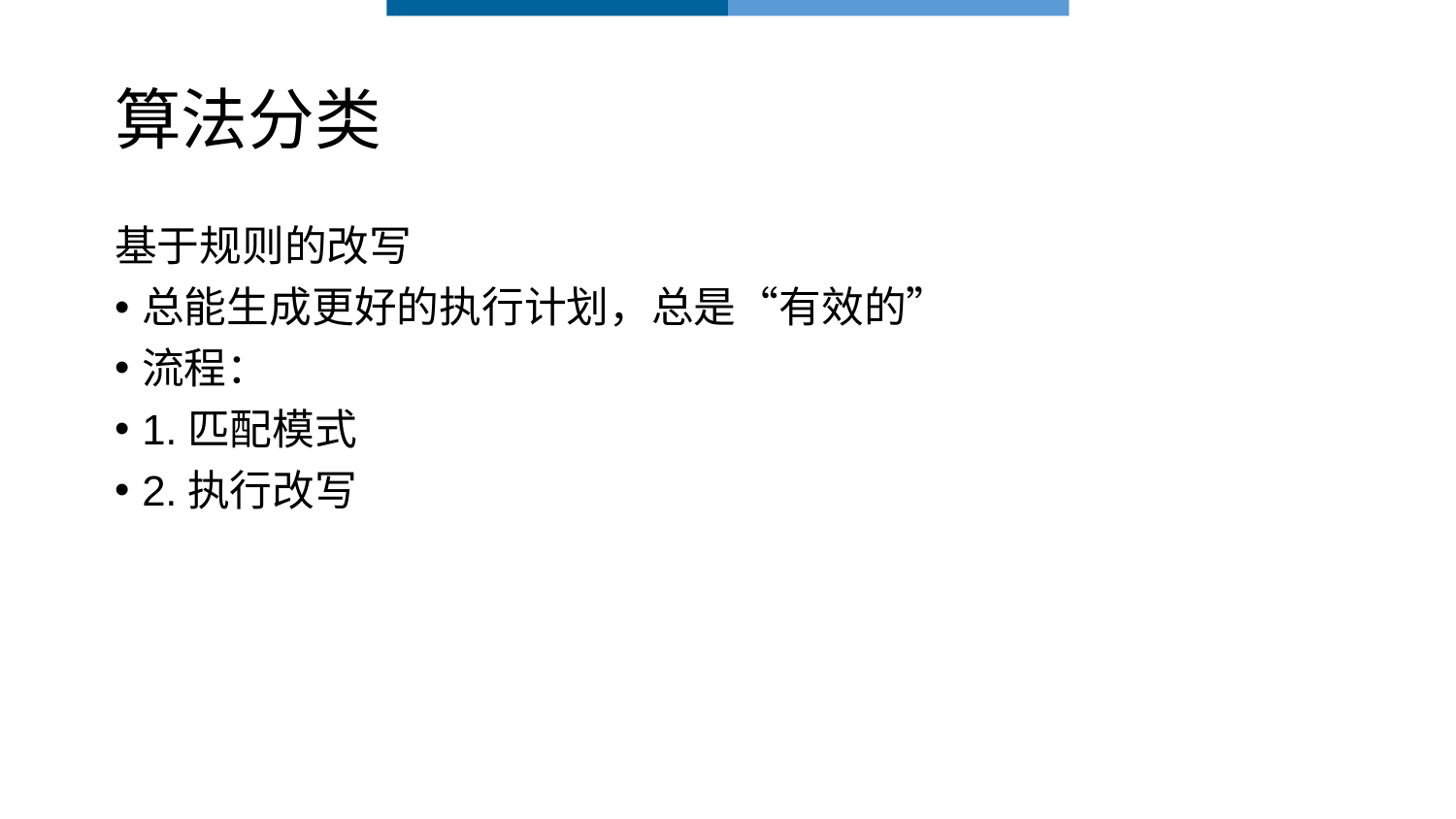

# 算法分类
基于规则的改写
总能生成更好的执行计划，总是“有效的”
流程：
1.匹配模式
2.执行改写